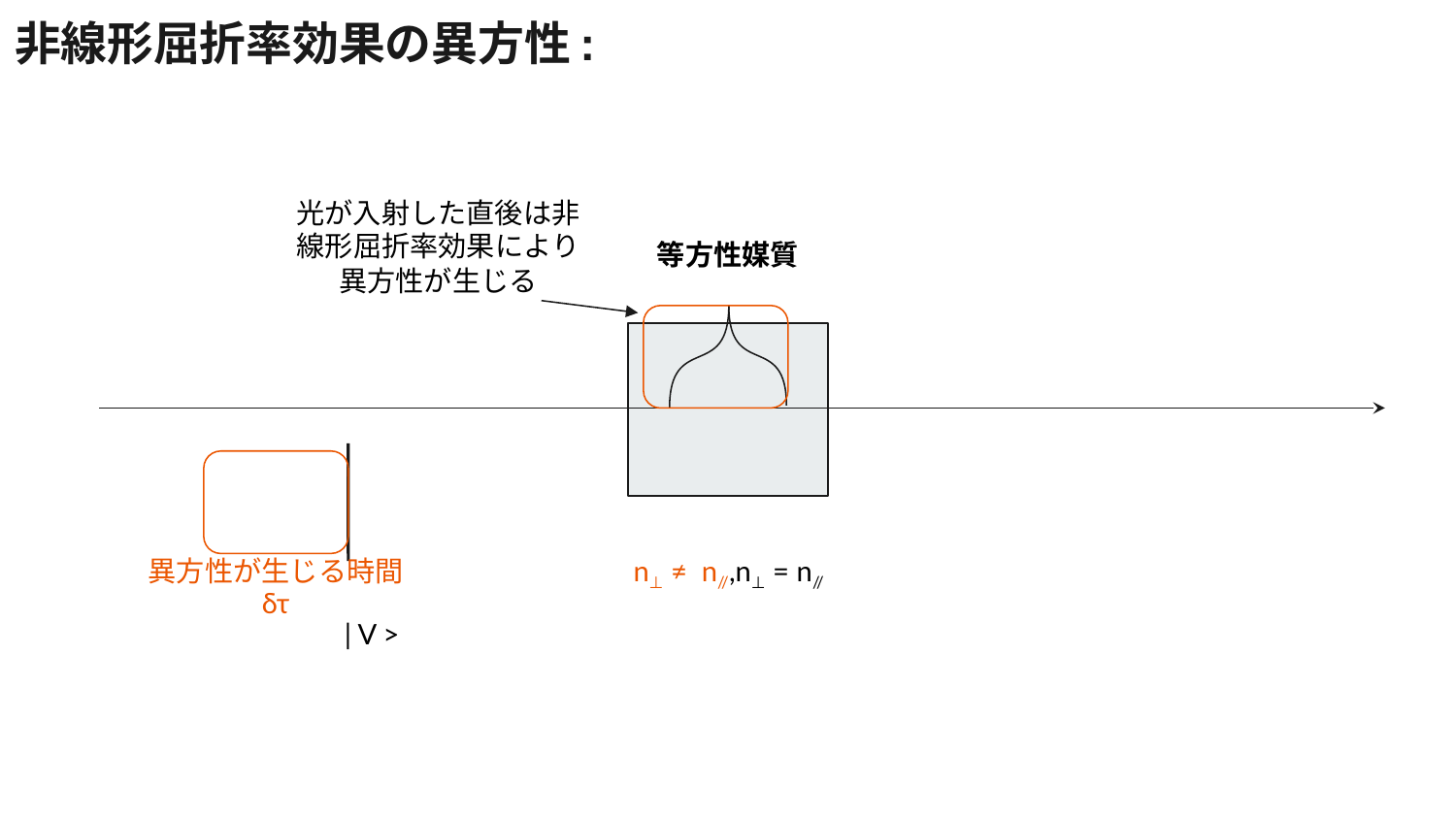

非線形屈折率効果の異方性:
光が入射した直後は非線形屈折率効果により異方性が生じる
等方性媒質

異方性が生じる時間
n⊥ ≠  n//,n⊥ = n//
δτ
| V >